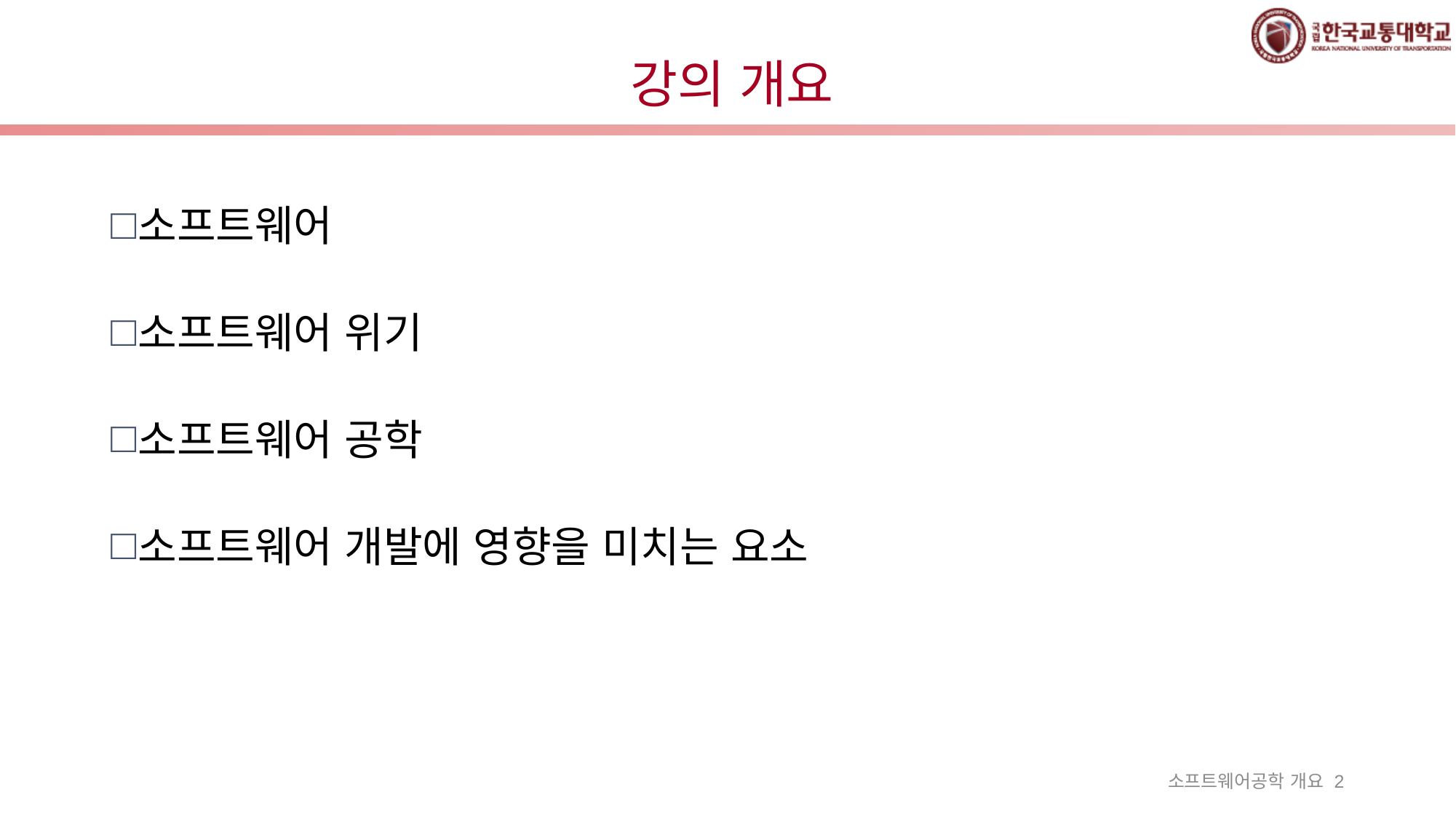

# 강의 개요
소프트웨어
소프트웨어 위기
소프트웨어 공학
소프트웨어 개발에 영향을 미치는 요소
소프트웨어공학 개요 2